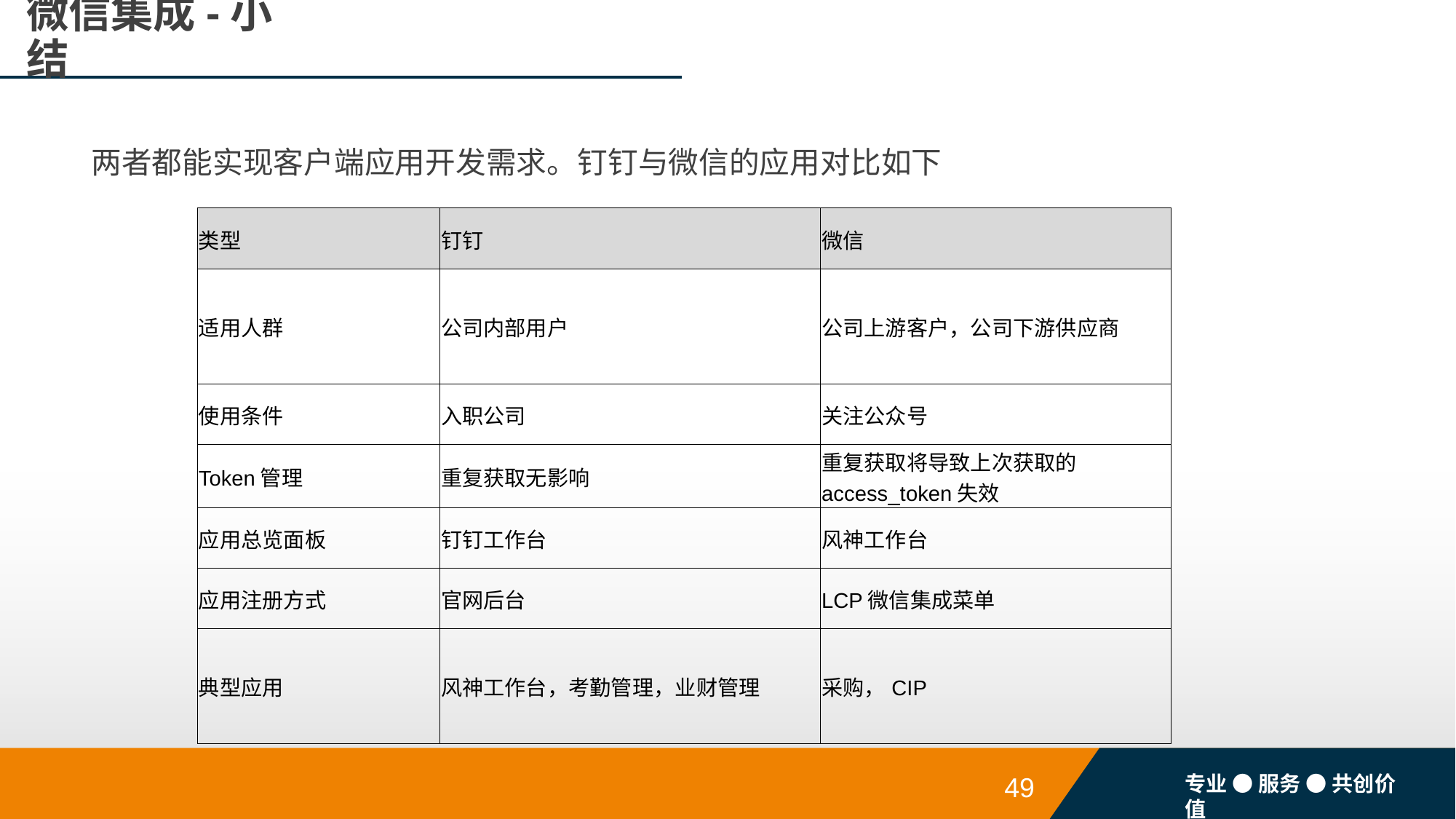

# 微信集成-小结
两者都能实现客户端应用开发需求。钉钉与微信的应用对比如下
| 类型 | 钉钉 | 微信 |
| --- | --- | --- |
| 适用人群 | 公司内部用户 | 公司上游客户，公司下游供应商 |
| 使用条件 | 入职公司 | 关注公众号 |
| Token管理 | 重复获取无影响 | 重复获取将导致上次获取的access\_token失效 |
| 应用总览面板 | 钉钉工作台 | 风神工作台 |
| 应用注册方式 | 官网后台 | LCP微信集成菜单 |
| 典型应用 | 风神工作台，考勤管理，业财管理 | 采购，CIP |